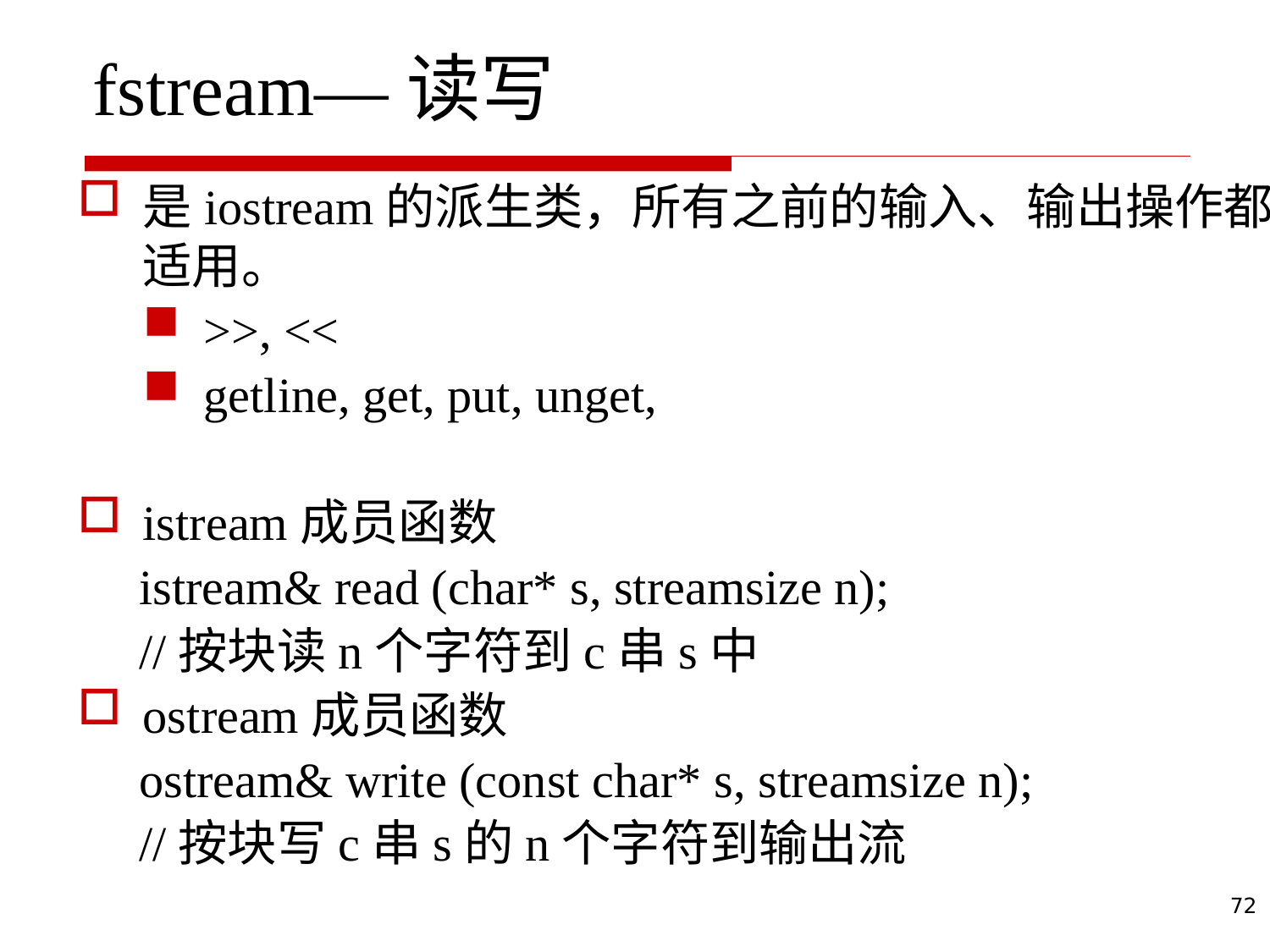

# fstream—读写
是iostream的派生类，所有之前的输入、输出操作都适用。
>>, <<
getline, get, put, unget,

istream成员函数
     istream& read (char* s, streamsize n);
     //按块读n个字符到c串s中
ostream成员函数
     ostream& write (const char* s, streamsize n);
     //按块写c串s的n个字符到输出流

72